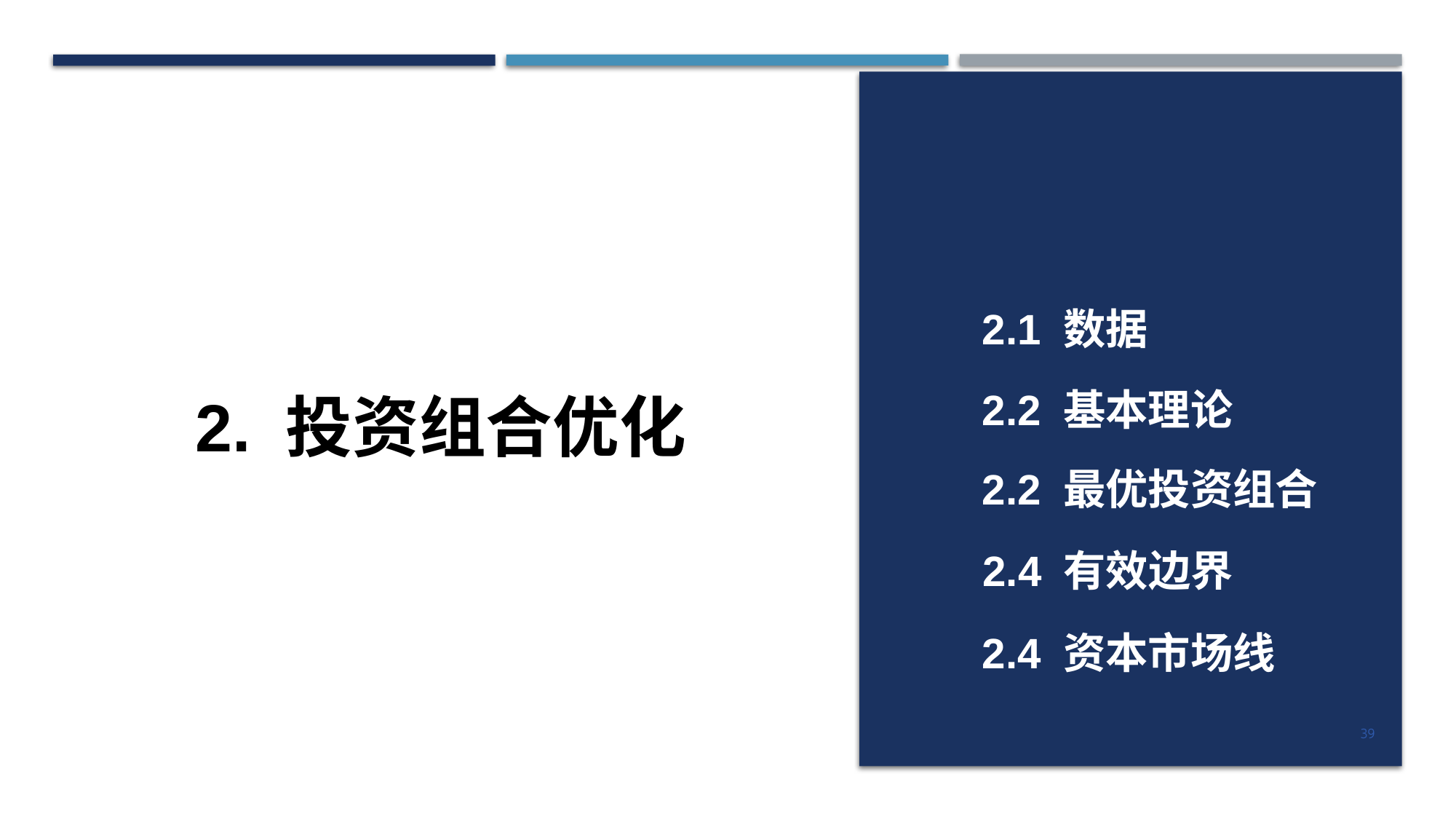

2.1 数据
2.2 基本理论
2. 投资组合优化
2.2 最优投资组合
2.4 有效边界
2.4 资本市场线
39